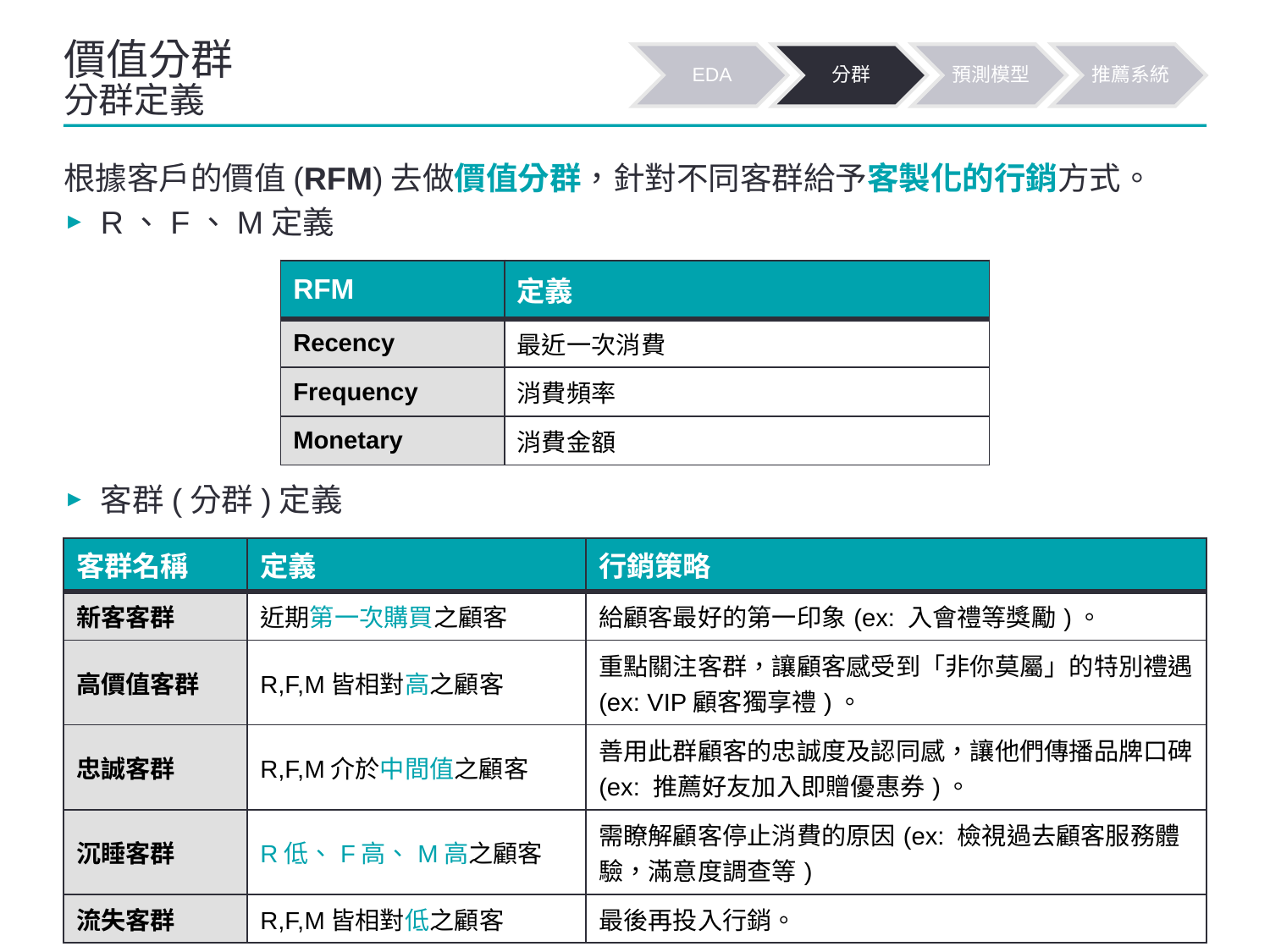

價值分群
分群定義
EDA
分群
預測模型
推薦系統
根據客戶的價值(RFM)去做價值分群，針對不同客群給予客製化的行銷方式。
R、F、M定義
| RFM | 定義 |
| --- | --- |
| Recency | 最近一次消費 |
| Frequency | 消費頻率 |
| Monetary | 消費金額 |
客群(分群)定義
| 客群名稱 | 定義 | 行銷策略 |
| --- | --- | --- |
| 新客客群 | 近期第一次購買之顧客 | 給顧客最好的第一印象(ex: 入會禮等獎勵)。 |
| 高價值客群 | R,F,M皆相對高之顧客 | 重點關注客群，讓顧客感受到「非你莫屬」的特別禮遇(ex: VIP顧客獨享禮)。 |
| 忠誠客群 | R,F,M介於中間值之顧客 | 善用此群顧客的忠誠度及認同感，讓他們傳播品牌口碑(ex: 推薦好友加入即贈優惠券)。 |
| 沉睡客群 | R低、F高、M高之顧客 | 需瞭解顧客停止消費的原因(ex: 檢視過去顧客服務體驗，滿意度調查等) |
| 流失客群 | R,F,M皆相對低之顧客 | 最後再投入行銷。 |